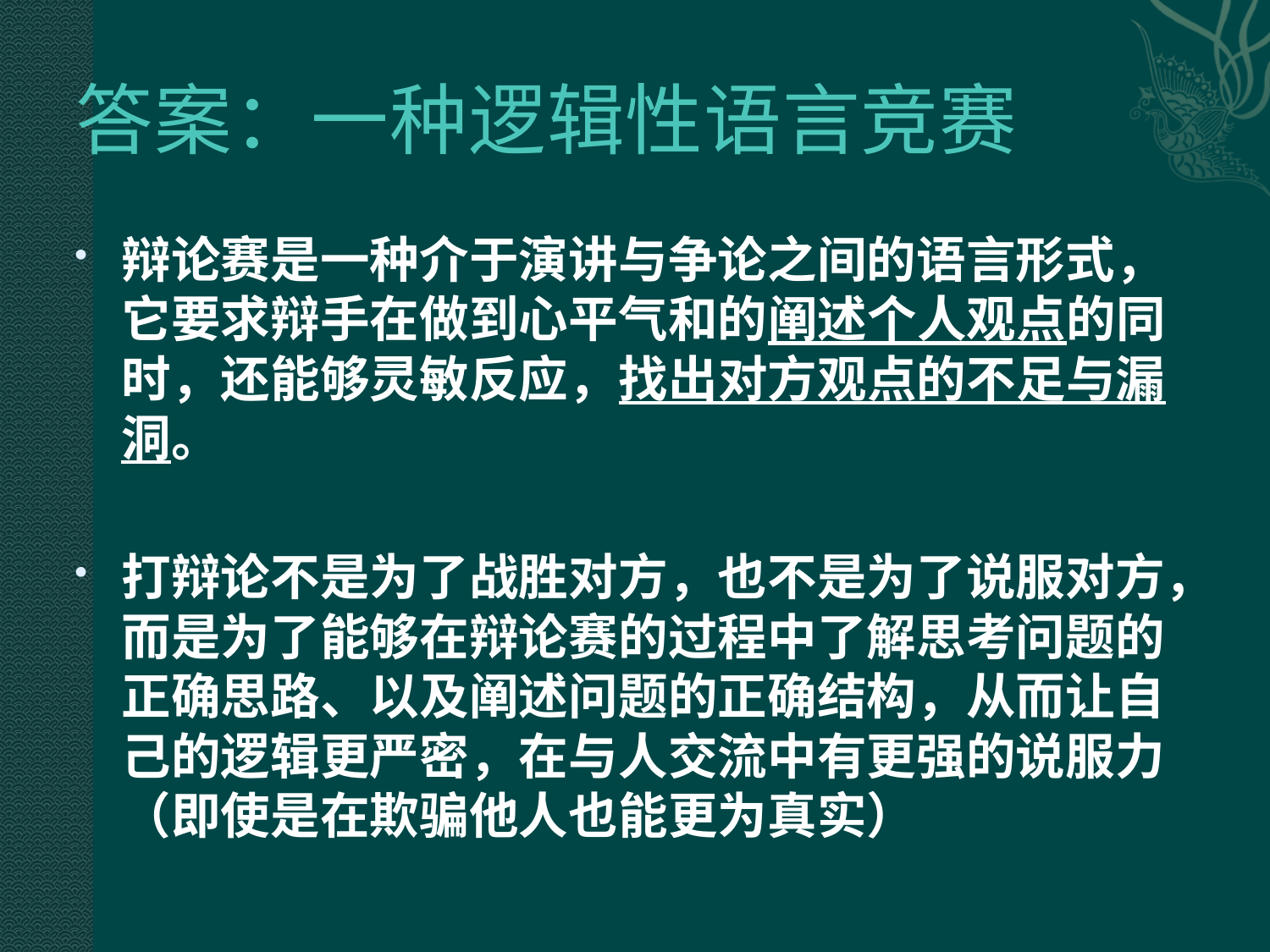

# 答案：一种逻辑性语言竞赛
辩论赛是一种介于演讲与争论之间的语言形式，它要求辩手在做到心平气和的阐述个人观点的同时，还能够灵敏反应，找出对方观点的不足与漏洞。

打辩论不是为了战胜对方，也不是为了说服对方，而是为了能够在辩论赛的过程中了解思考问题的正确思路、以及阐述问题的正确结构，从而让自己的逻辑更严密，在与人交流中有更强的说服力（即使是在欺骗他人也能更为真实）